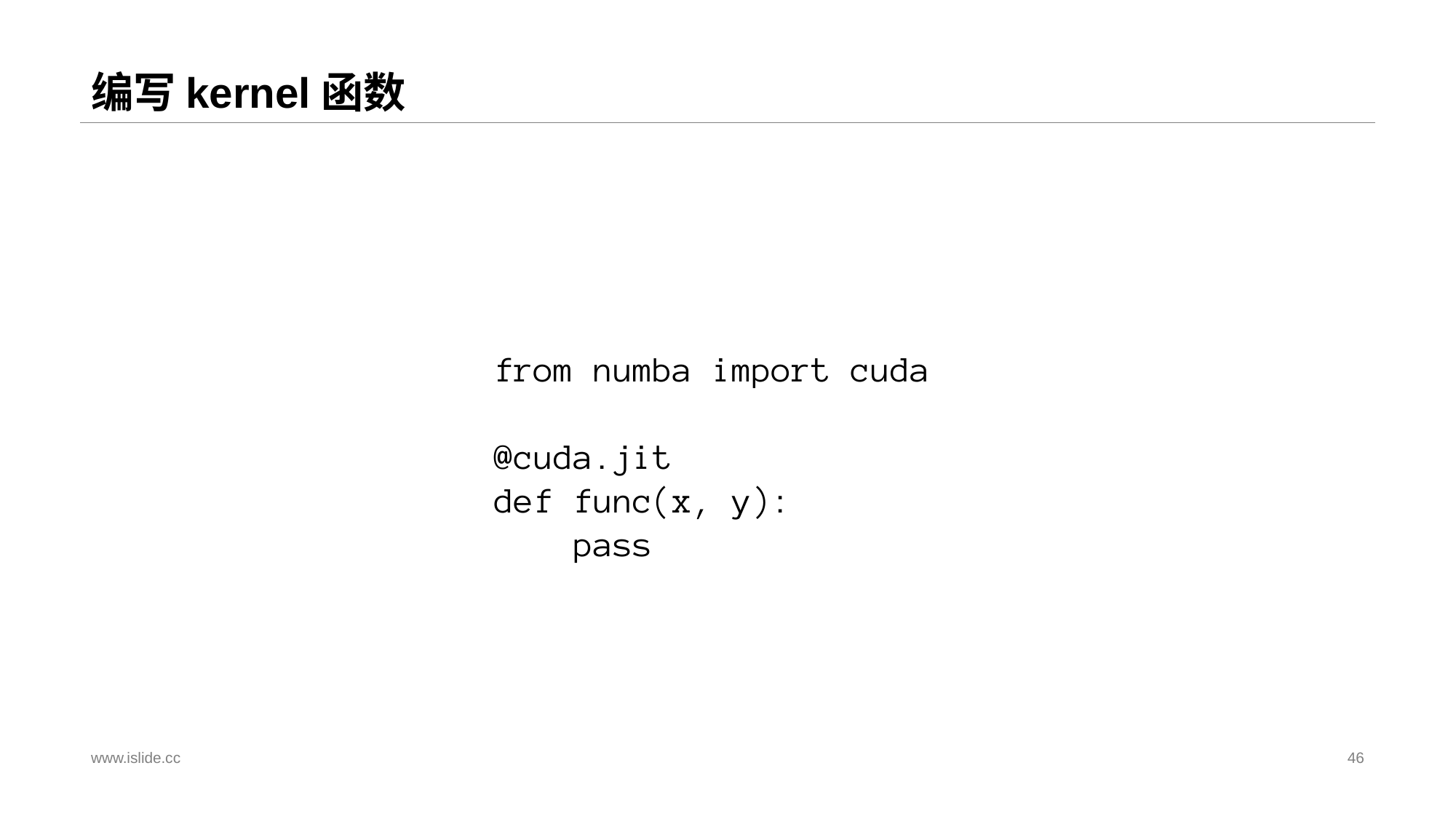

# 编写kernel函数
from numba import cuda
@cuda.jit
def func(x, y):
    pass
www.islide.cc
46